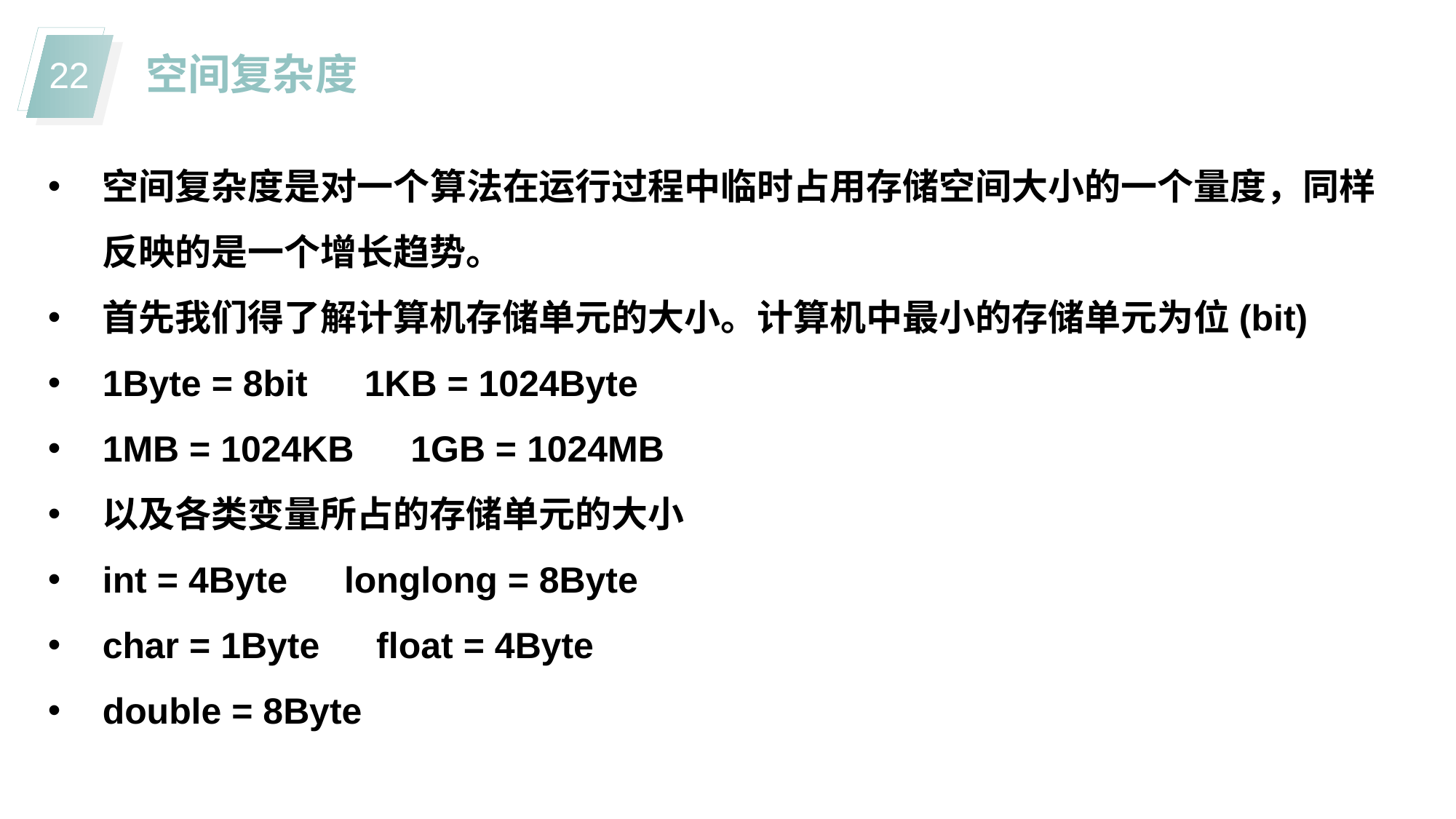

空间复杂度
空间复杂度是对一个算法在运行过程中临时占用存储空间大小的一个量度，同样反映的是一个增长趋势。
首先我们得了解计算机存储单元的大小。计算机中最小的存储单元为位(bit)
1Byte = 8bit   1KB = 1024Byte
1MB = 1024KB   1GB = 1024MB
以及各类变量所占的存储单元的大小
int = 4Byte   longlong = 8Byte
char = 1Byte   float = 4Byte
double = 8Byte